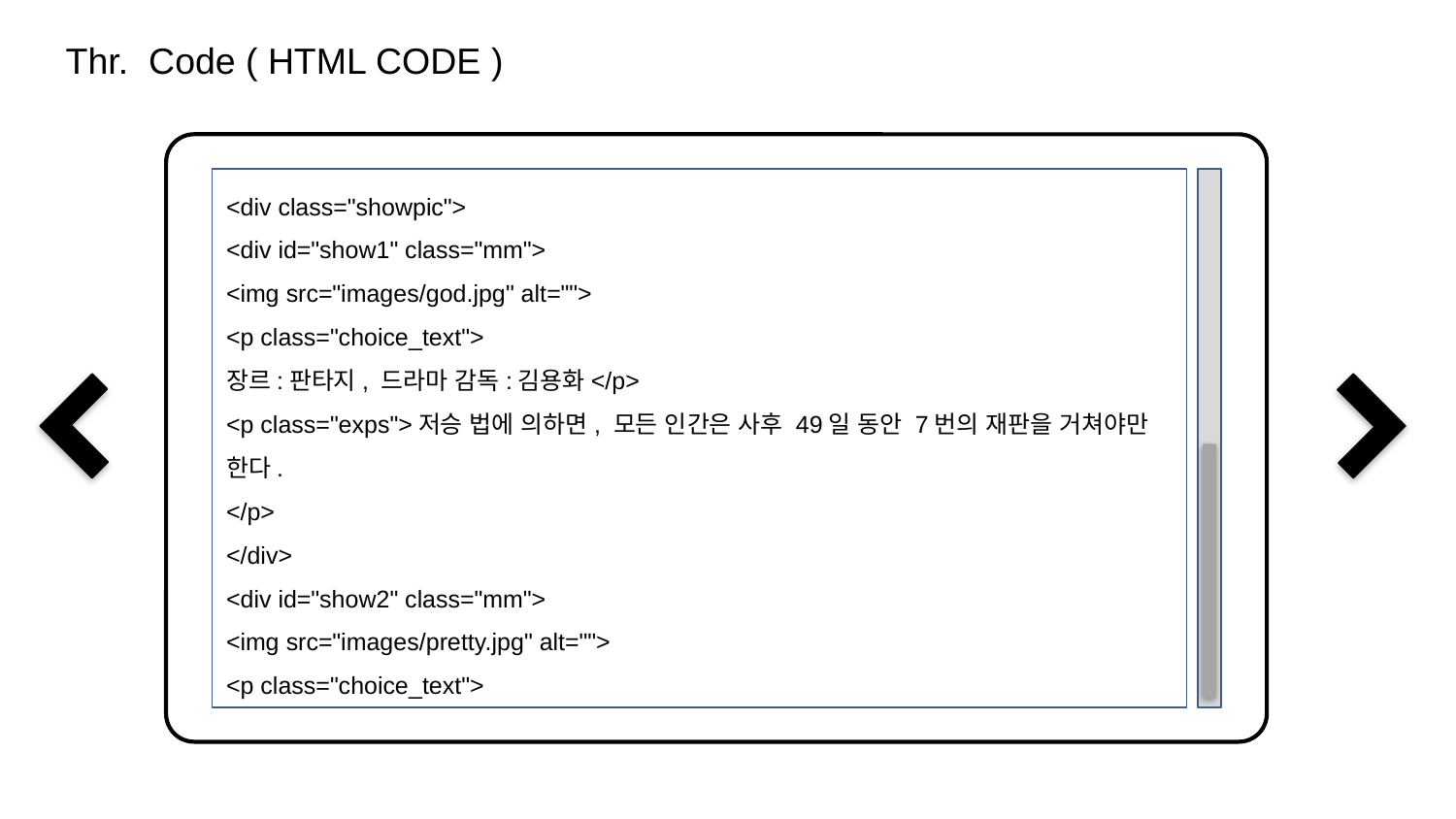

Thr.  Code ( HTML CODE )

<div class="showpic">
<div id="show1" class="mm">
<img src="images/god.jpg" alt="">
<p class="choice_text">
장르:판타지, 드라마 감독:김용화</p>
<p class="exps">저승 법에 의하면, 모든 인간은 사후 49일 동안 7번의 재판을 거쳐야만 한다.
</p>
</div>
<div id="show2" class="mm">
<img src="images/pretty.jpg" alt="">
<p class="choice_text">